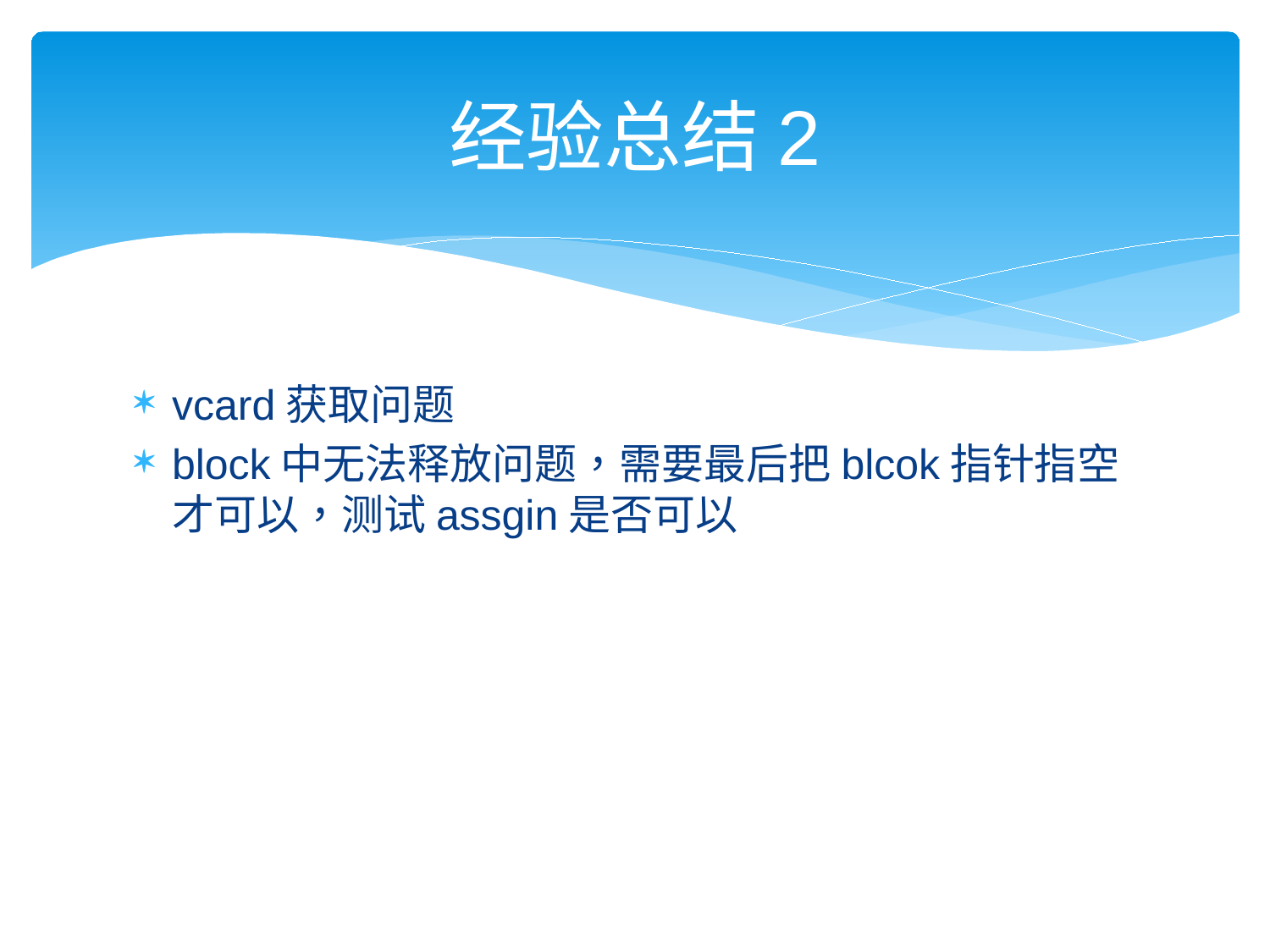

# 经验总结2
vcard获取问题
block中无法释放问题，需要最后把blcok指针指空才可以，测试assgin是否可以